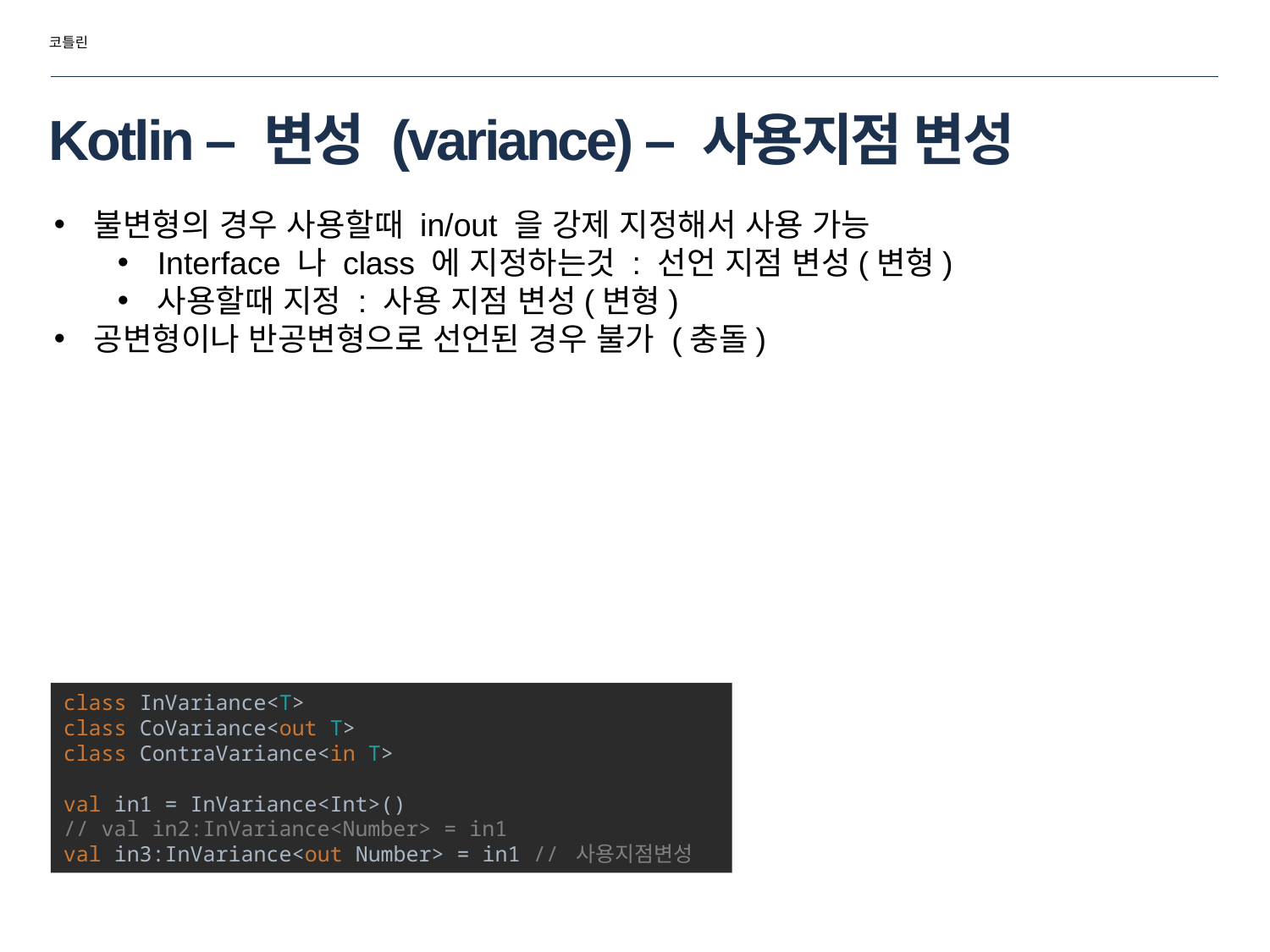

코틀린
# Kotlin – 변성 (variance) – 사용지점 변성

불변형의 경우 사용할때 in/out 을 강제 지정해서 사용 가능
Interface 나 class 에 지정하는것 : 선언 지점 변성(변형)
사용할때 지정 : 사용 지점 변성(변형)
공변형이나 반공변형으로 선언된 경우 불가 (충돌)

class InVariance<T>
class CoVariance<out T>
class ContraVariance<in T>
val in1 = InVariance<Int>()
// val in2:InVariance<Number> = in1
val in3:InVariance<out Number> = in1 // 사용지점변성